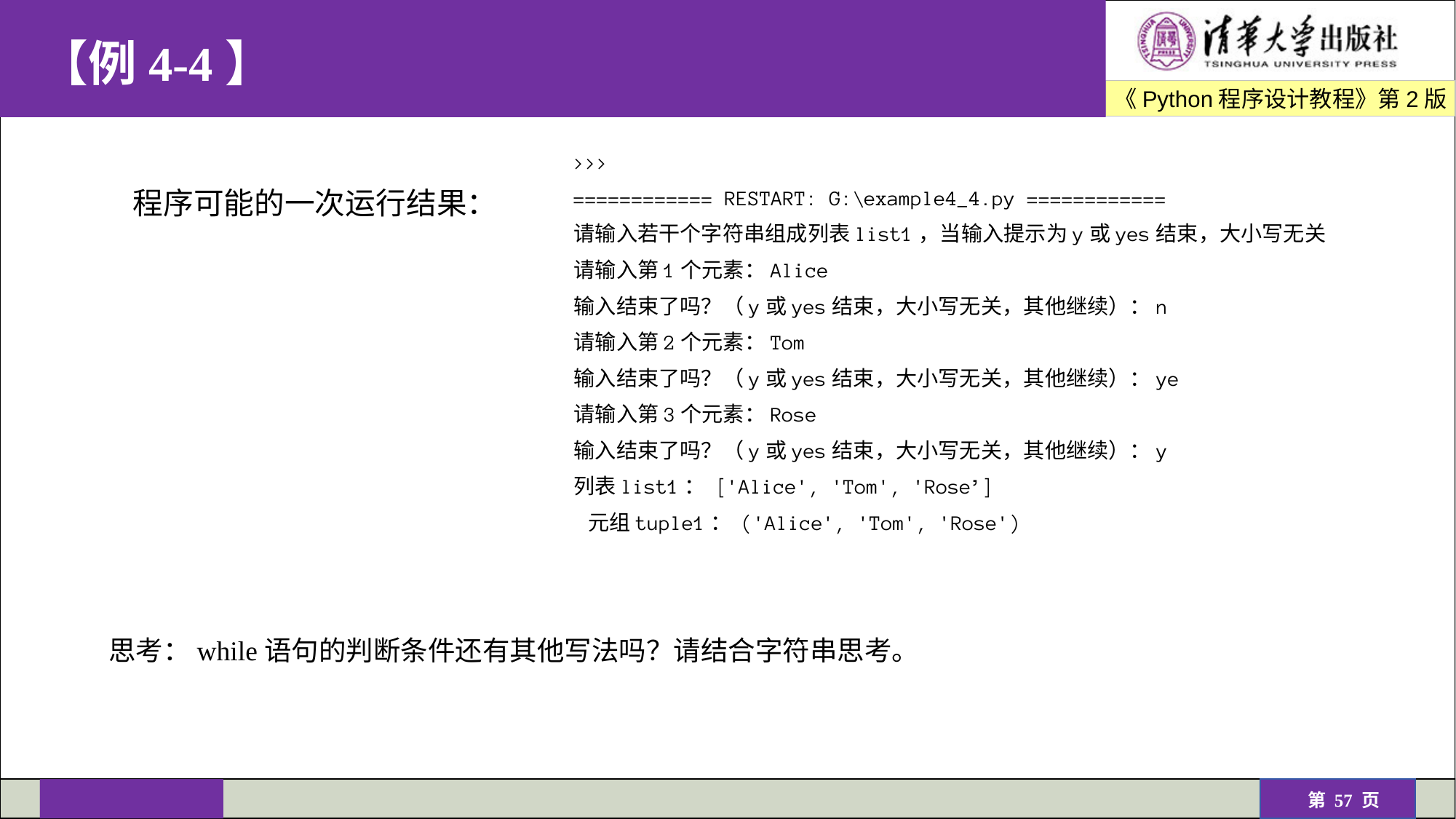

# 【例4-4】
>>>
============ RESTART: G:\example4_4.py ============
请输入若干个字符串组成列表list1，当输入提示为y或yes结束，大小写无关
请输入第1个元素：Alice
输入结束了吗？（y或yes结束，大小写无关，其他继续）：n
请输入第2个元素：Tom
输入结束了吗？（y或yes结束，大小写无关，其他继续）：ye
请输入第3个元素：Rose
输入结束了吗？（y或yes结束，大小写无关，其他继续）：y
列表list1： ['Alice', 'Tom', 'Rose’]
  元组tuple1： ('Alice', 'Tom', 'Rose')
程序可能的一次运行结果：
思考：while语句的判断条件还有其他写法吗？请结合字符串思考。